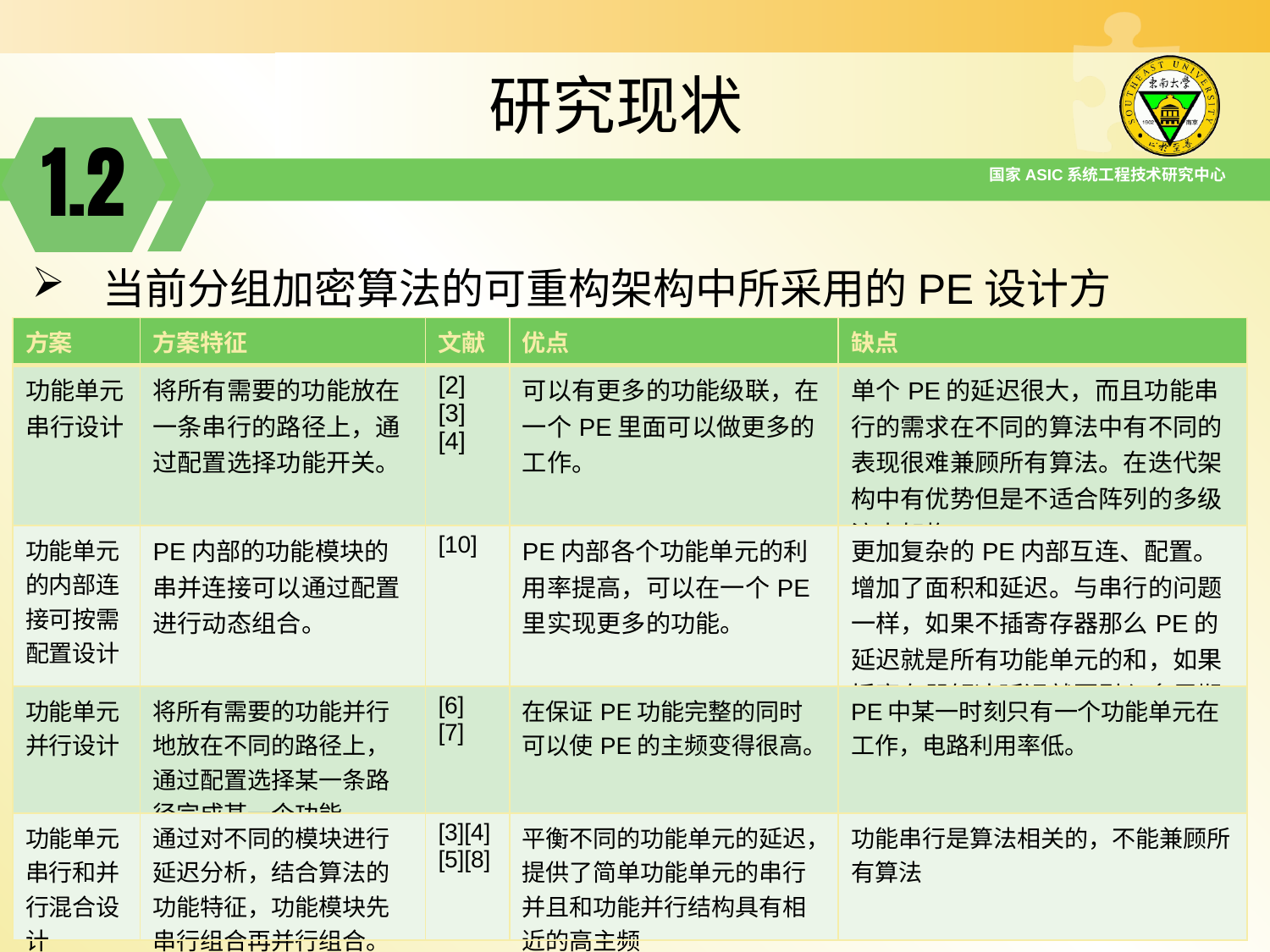

研究现状
1.2

国家ASIC系统工程技术研究中心
当前分组加密算法的可重构架构中所采用的PE设计方案
| 方案 | 方案特征 | 文献 | 优点 | 缺点 |
| --- | --- | --- | --- | --- |
| 功能单元串行设计 | 将所有需要的功能放在一条串行的路径上，通过配置选择功能开关。 | [2] [3] [4] | 可以有更多的功能级联，在一个PE里面可以做更多的工作。 | 单个PE的延迟很大，而且功能串行的需求在不同的算法中有不同的表现很难兼顾所有算法。在迭代架构中有优势但是不适合阵列的多级流水架构。 |
| 功能单元的内部连接可按需配置设计 | PE内部的功能模块的串并连接可以通过配置进行动态组合。 | [10] | PE内部各个功能单元的利用率提高，可以在一个PE里实现更多的功能。 | 更加复杂的PE内部互连、配置。增加了面积和延迟。与串行的问题一样，如果不插寄存器那么PE的延迟就是所有功能单元的和，如果插寄存器解决延迟就要引入多周期。 |
| 功能单元并行设计 | 将所有需要的功能并行地放在不同的路径上，通过配置选择某一条路径完成某一个功能。 | [6] [7] | 在保证PE功能完整的同时可以使PE的主频变得很高。 | PE中某一时刻只有一个功能单元在工作，电路利用率低。 |
| 功能单元串行和并行混合设计 | 通过对不同的模块进行延迟分析，结合算法的功能特征，功能模块先串行组合再并行组合。 | [3][4] [5][8] | 平衡不同的功能单元的延迟，提供了简单功能单元的串行并且和功能并行结构具有相近的高主频 | 功能串行是算法相关的，不能兼顾所有算法 |
低功耗工艺技术：
1.triple gate oxide technology：提供三个不同的氧化层厚度作为选择，减少静态功耗
低功耗电路技术:
1.Clock Gating 降低动态功耗
2.Power Gating 消除没有使用的模块的静态功耗
3.Multi-Vdd 多电压支持，低电压对应低功耗模式
低功耗互连结构的架构探索：
三个方面
1.连线长度、比例、分布及与switch block的搭配
2.多种不同的switch block的提出
3.全新的互连架构，新的拓扑结构替代原来的全局一致性结构